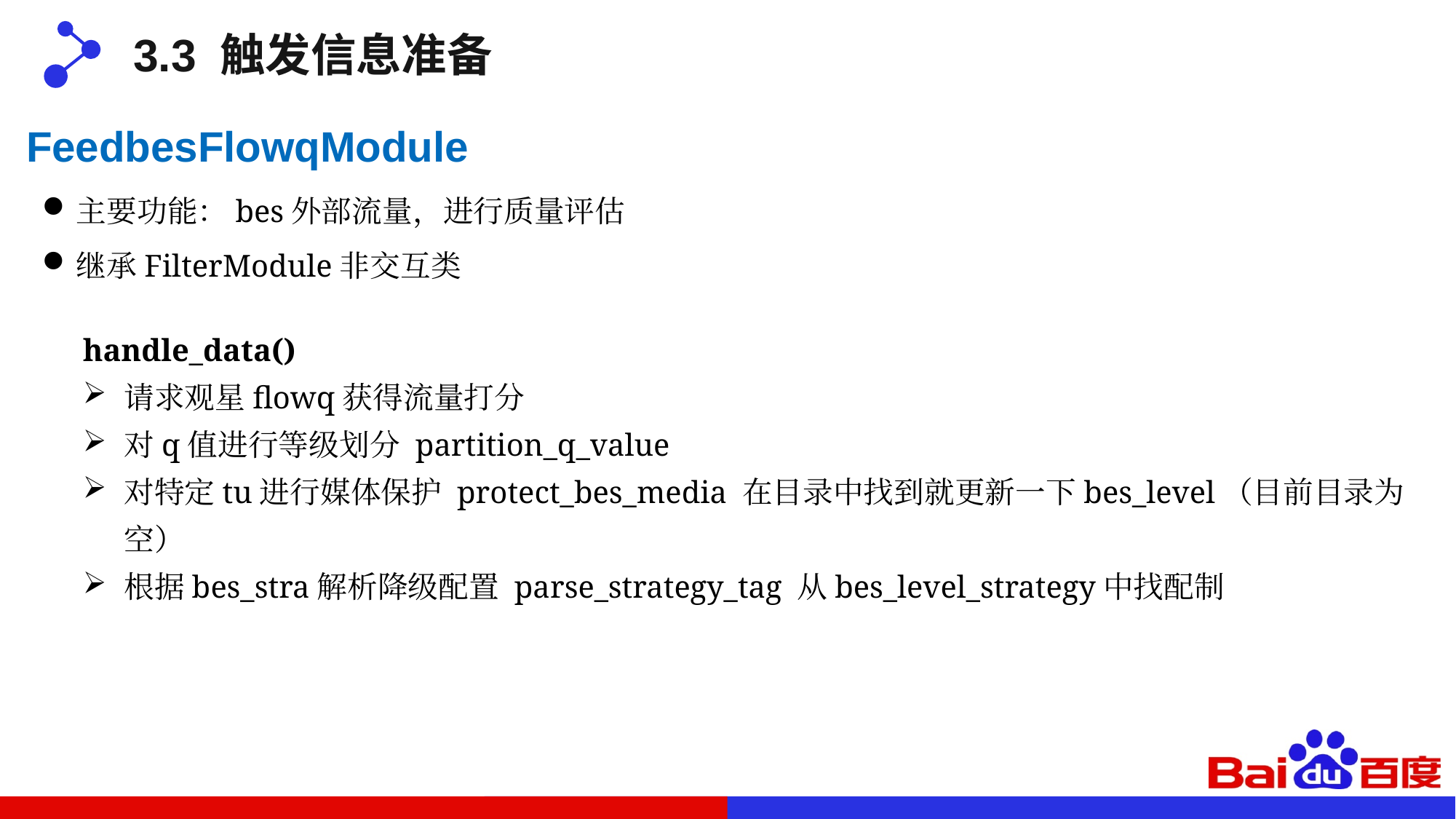

3.3 触发信息准备
FeedbesFlowqModule
主要功能：bes外部流量，进行质量评估
继承FilterModule非交互类
handle_data()
请求观星flowq获得流量打分
对q值进行等级划分 partition_q_value
对特定tu进行媒体保护 protect_bes_media 在目录中找到就更新一下bes_level（目前目录为空）
根据bes_stra解析降级配置 parse_strategy_tag 从bes_level_strategy中找配制